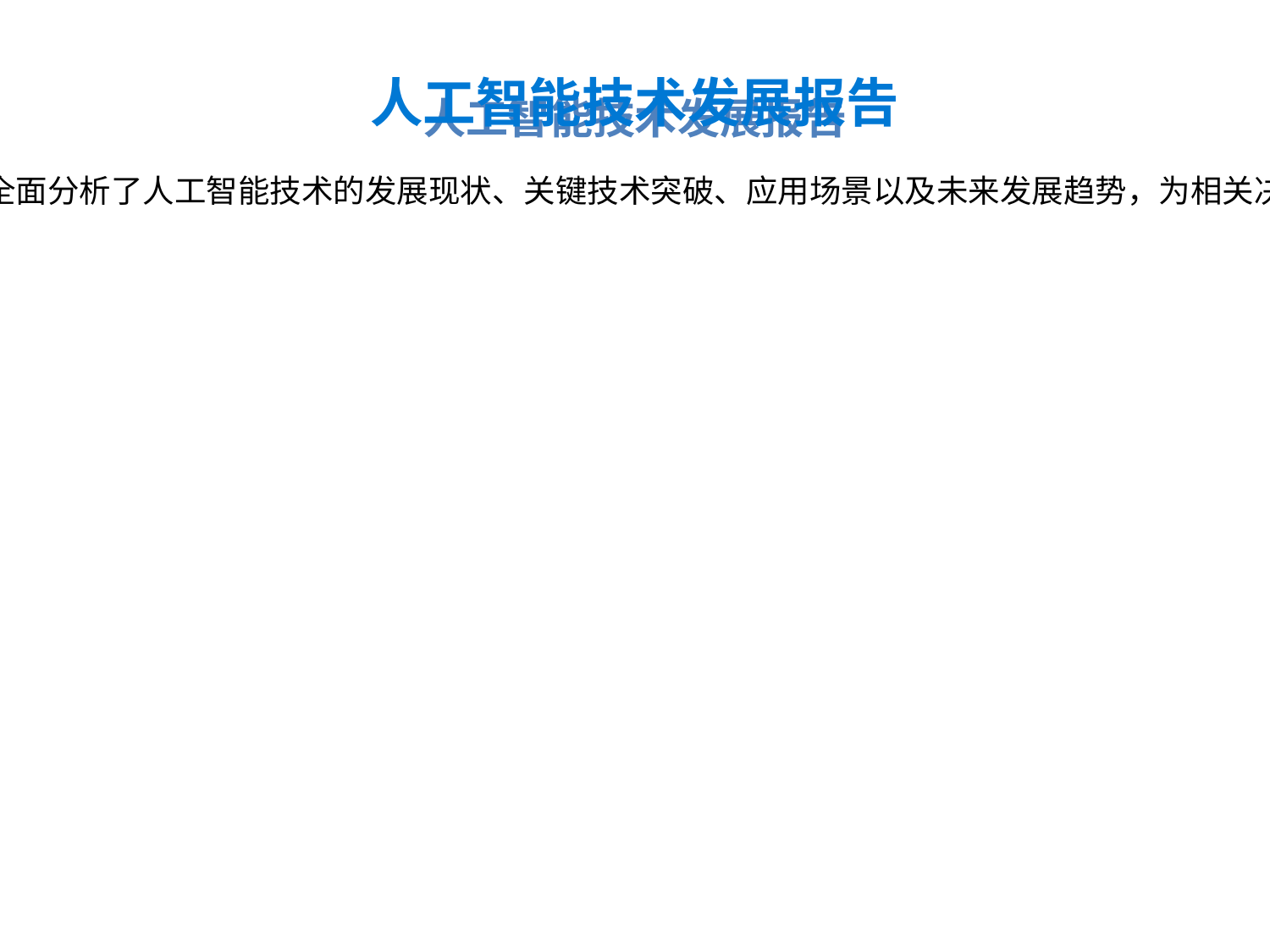

# 人工智能技术发展报告

人工智能技术发展报告
报告摘要：本报告全面分析了人工智能技术的发展现状、关键技术突破、应用场景以及未来发展趋势，为相关决策提供参考依据。